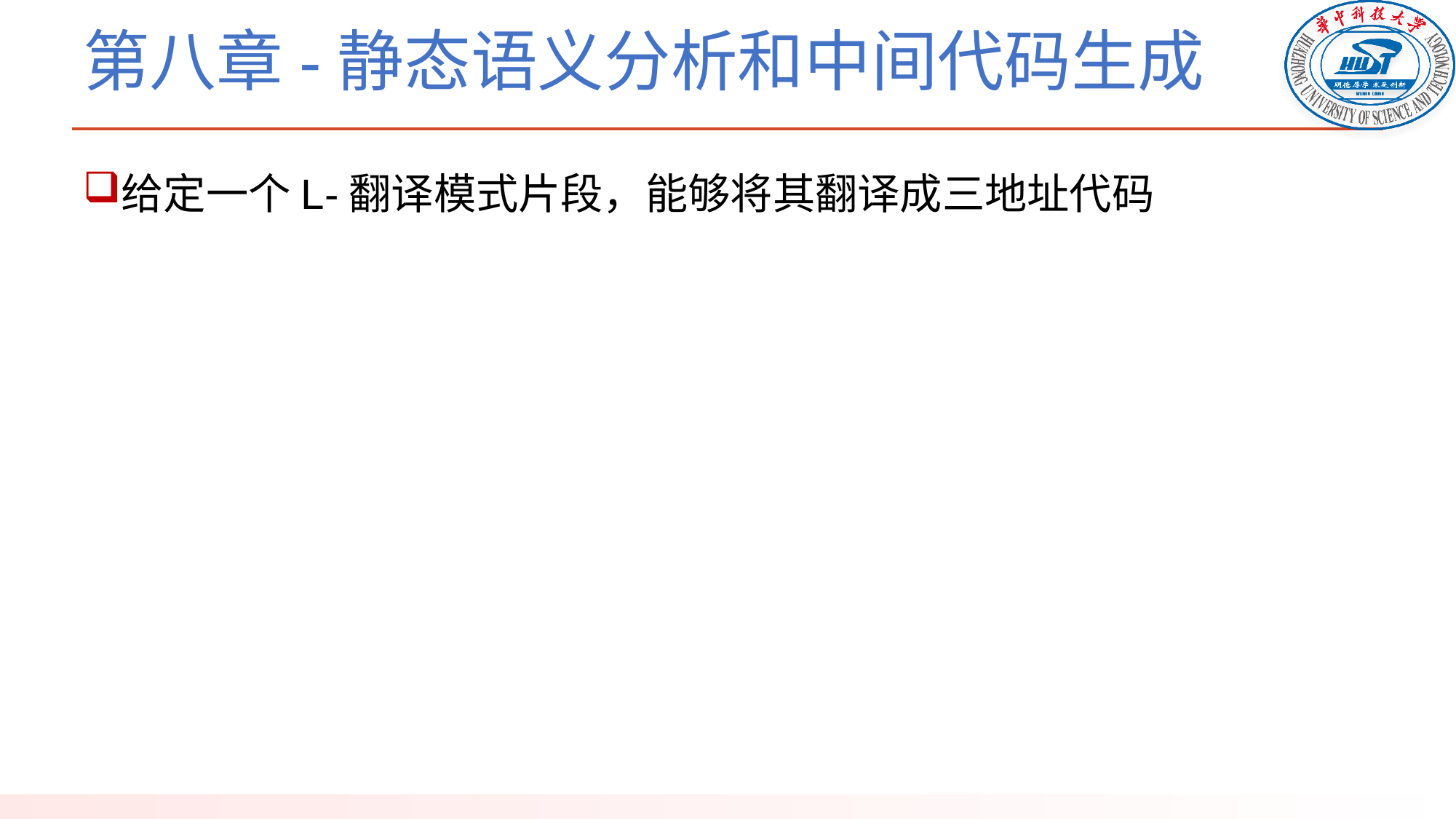

# 第八章-静态语义分析和中间代码生成
给定一个L-翻译模式片段，能够将其翻译成三地址代码